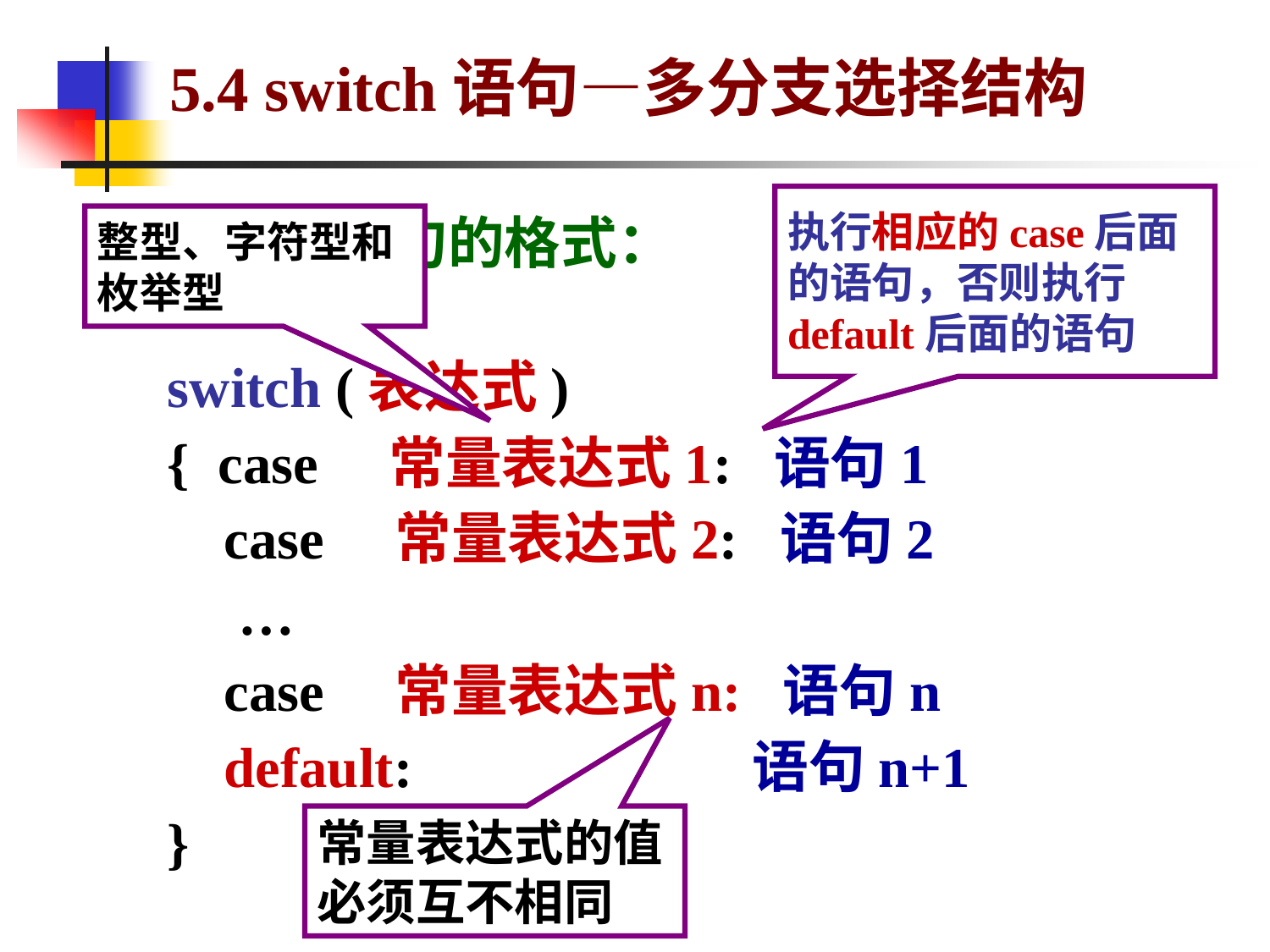

# 5.4 switch语句—多分支选择结构
执行相应的case后面的语句，否则执行default后面的语句
整型、字符型和枚举型
switch语句的格式：

switch (表达式)
{  case　常量表达式1:  语句1
    case　常量表达式2:  语句2
     …
    case　常量表达式n:  语句n
    default:                       语句n+1
}
常量表达式的值必须互不相同